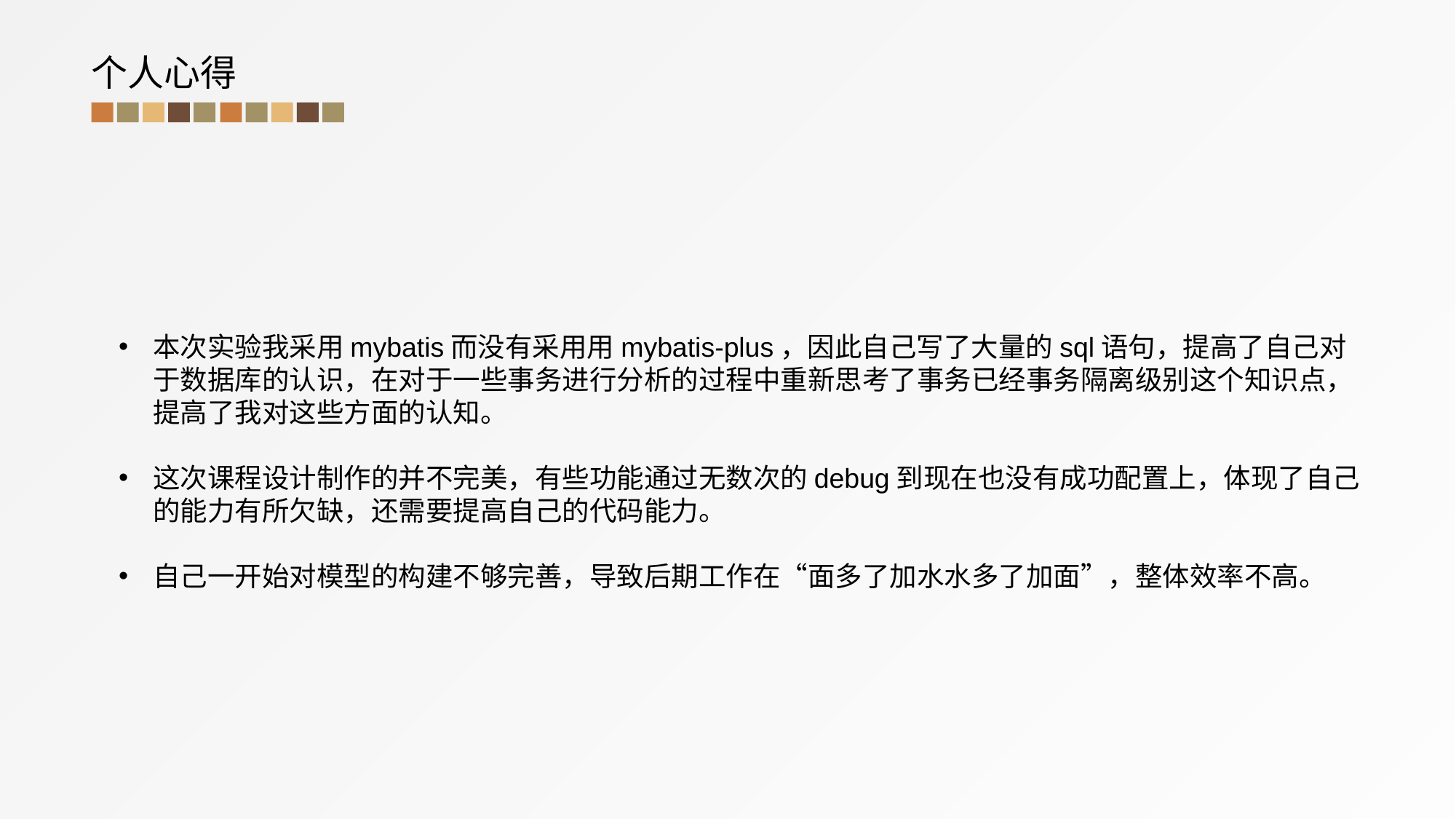

个人心得

本次实验我采用mybatis而没有采用用mybatis-plus，因此自己写了大量的sql语句，提高了自己对于数据库的认识，在对于一些事务进行分析的过程中重新思考了事务已经事务隔离级别这个知识点，提高了我对这些方面的认知。

这次课程设计制作的并不完美，有些功能通过无数次的debug到现在也没有成功配置上，体现了自己的能力有所欠缺，还需要提高自己的代码能力。

自己一开始对模型的构建不够完善，导致后期工作在“面多了加水水多了加面”，整体效率不高。